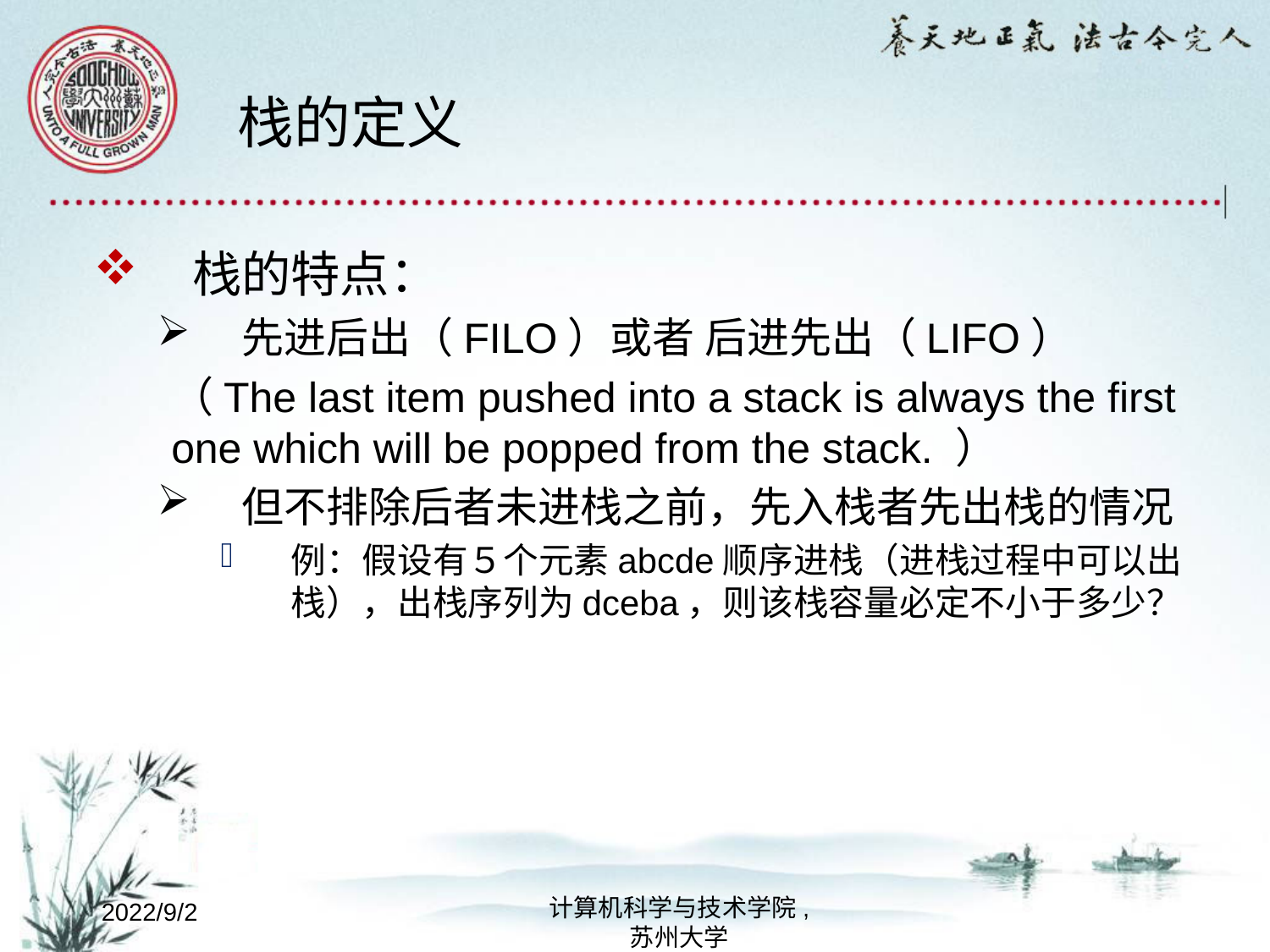

# 栈的定义
栈的特点：
先进后出（FILO）或者 后进先出（LIFO）
（The last item pushed into a stack is always the first one which will be popped from the stack. ）
但不排除后者未进栈之前，先入栈者先出栈的情况
例：假设有５个元素abcde顺序进栈（进栈过程中可以出栈），出栈序列为dceba，则该栈容量必定不小于多少？

计算机科学与技术学院,
苏州大学
2022/9/2